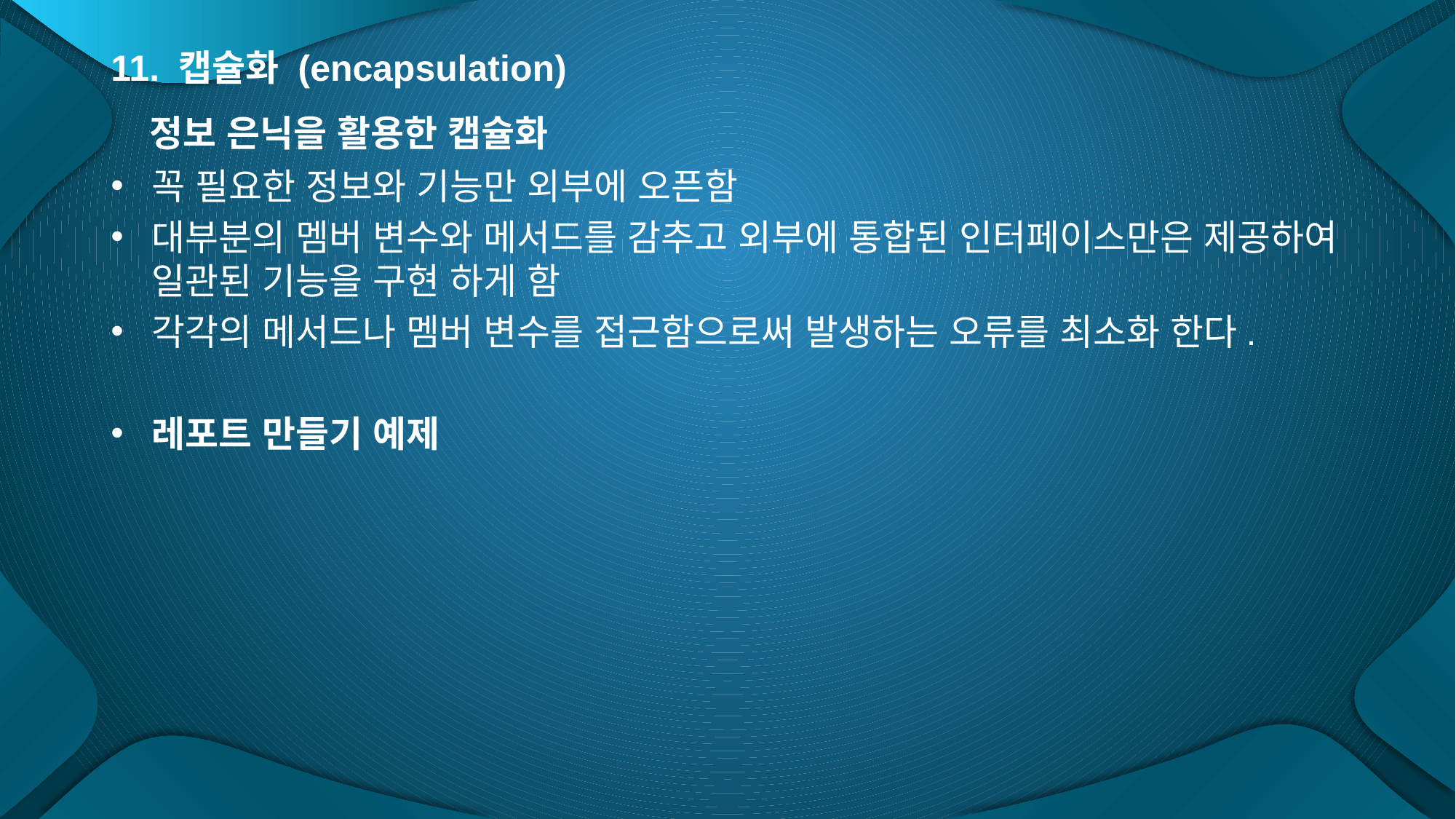

11. 캡슐화 (encapsulation)
  정보 은닉을 활용한 캡슐화
꼭 필요한 정보와 기능만 외부에 오픈함
대부분의 멤버 변수와 메서드를 감추고 외부에 통합된 인터페이스만은 제공하여 일관된 기능을 구현 하게 함
각각의 메서드나 멤버 변수를 접근함으로써 발생하는 오류를 최소화 한다.

레포트 만들기 예제